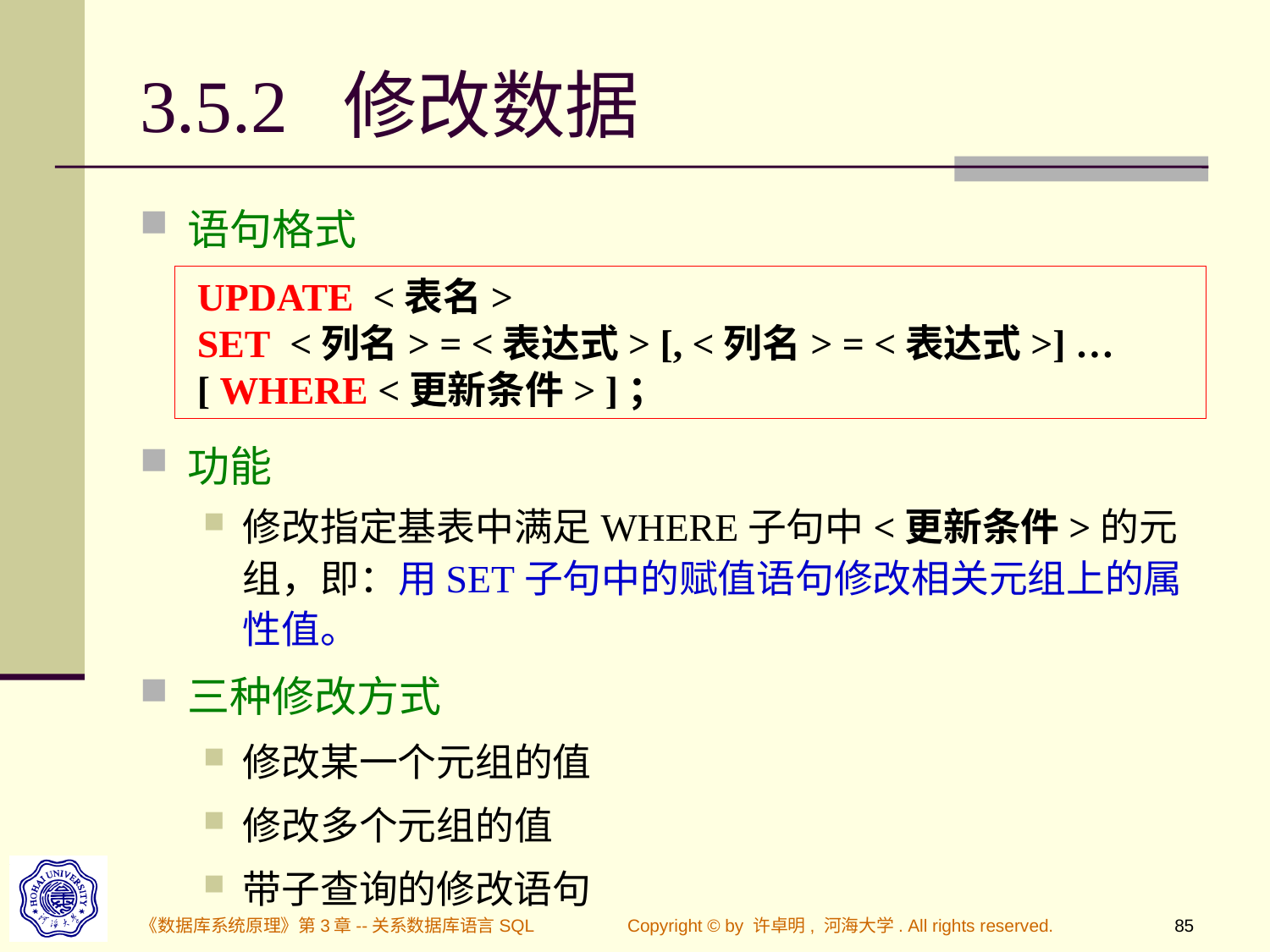

# 3.5.2  修改数据
语句格式

功能
修改指定基表中满足WHERE子句中<更新条件>的元组，即：用SET子句中的赋值语句修改相关元组上的属性值。
三种修改方式
修改某一个元组的值
修改多个元组的值
带子查询的修改语句
 UPDATE  <表名>
 SET  <列名> = <表达式> [, <列名> = <表达式>] …
 [ WHERE <更新条件> ]；
《数据库系统原理》第3章--关系数据库语言SQL
Copyright © by 许卓明, 河海大学. All rights reserved.
85